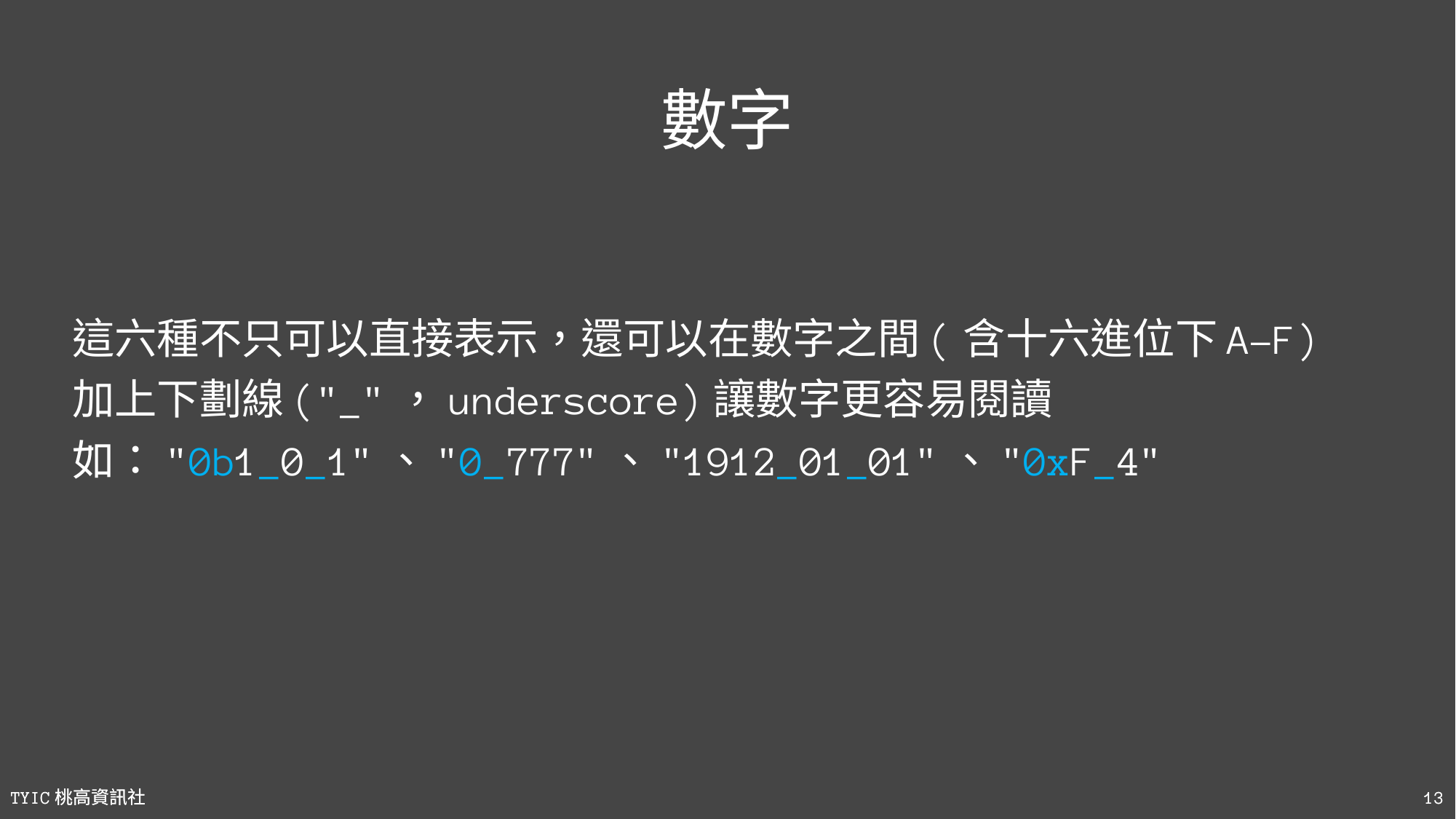

# 數字
這六種不只可以直接表示，還可以在數字之間(含十六進位下A-F)
加上下劃線("_"，underscore)讓數字更容易閱讀
如："0b1_0_1"、"0_777"、"1912_01_01"、"0xF_4"